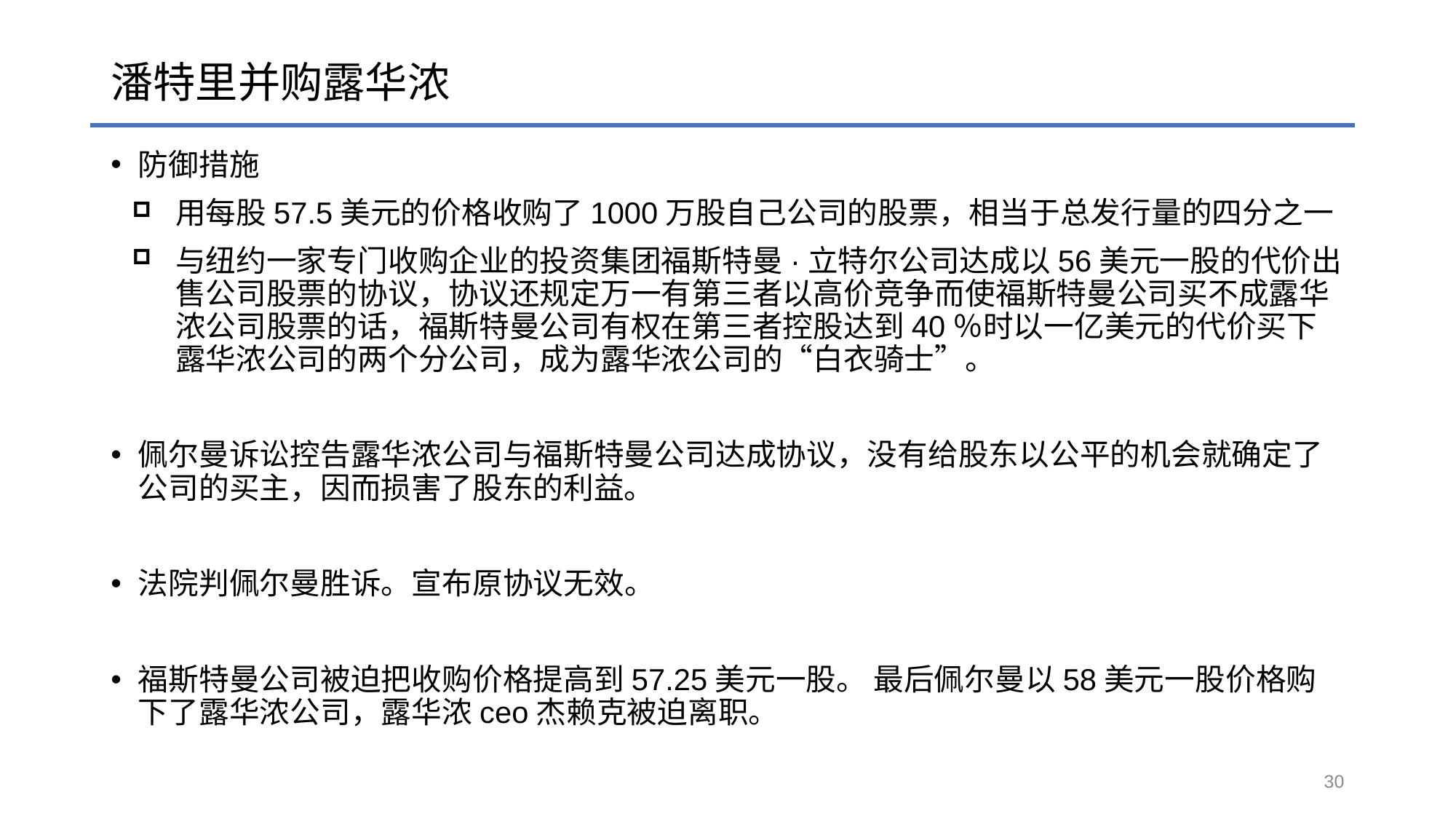

# 潘特里并购露华浓
防御措施
用每股57.5美元的价格收购了1000万股自己公司的股票，相当于总发行量的四分之一
与纽约一家专门收购企业的投资集团福斯特曼·立特尔公司达成以56美元一股的代价出售公司股票的协议，协议还规定万一有第三者以高价竞争而使福斯特曼公司买不成露华浓公司股票的话，福斯特曼公司有权在第三者控股达到40％时以一亿美元的代价买下露华浓公司的两个分公司，成为露华浓公司的“白衣骑士”。

佩尔曼诉讼控告露华浓公司与福斯特曼公司达成协议，没有给股东以公平的机会就确定了公司的买主，因而损害了股东的利益。

法院判佩尔曼胜诉。宣布原协议无效。

福斯特曼公司被迫把收购价格提高到57.25美元一股。 最后佩尔曼以58美元一股价格购下了露华浓公司，露华浓ceo杰赖克被迫离职。
30